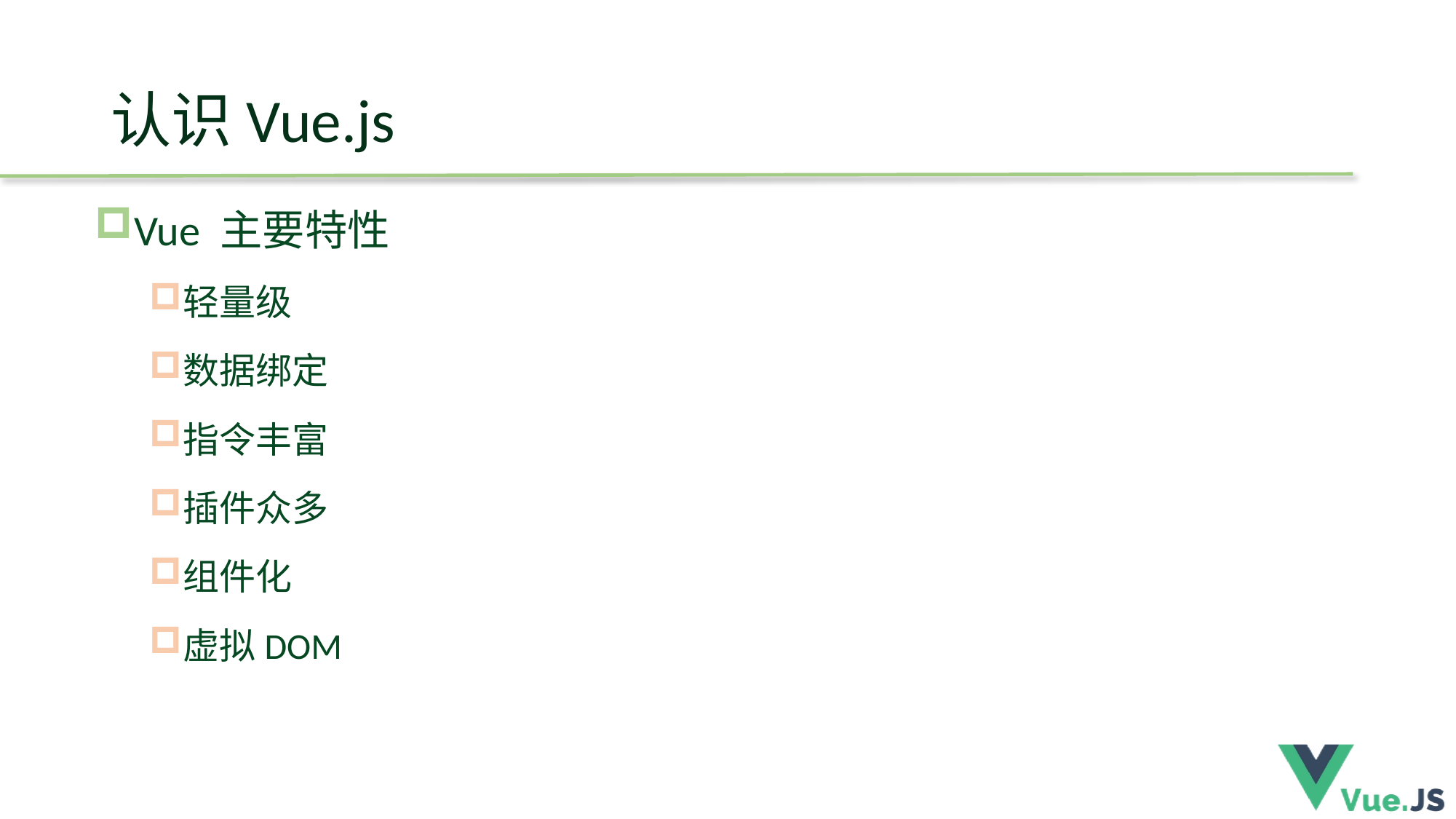

# 认识Vue.js
Vue 主要特性
轻量级
数据绑定
指令丰富
插件众多
组件化
虚拟DOM